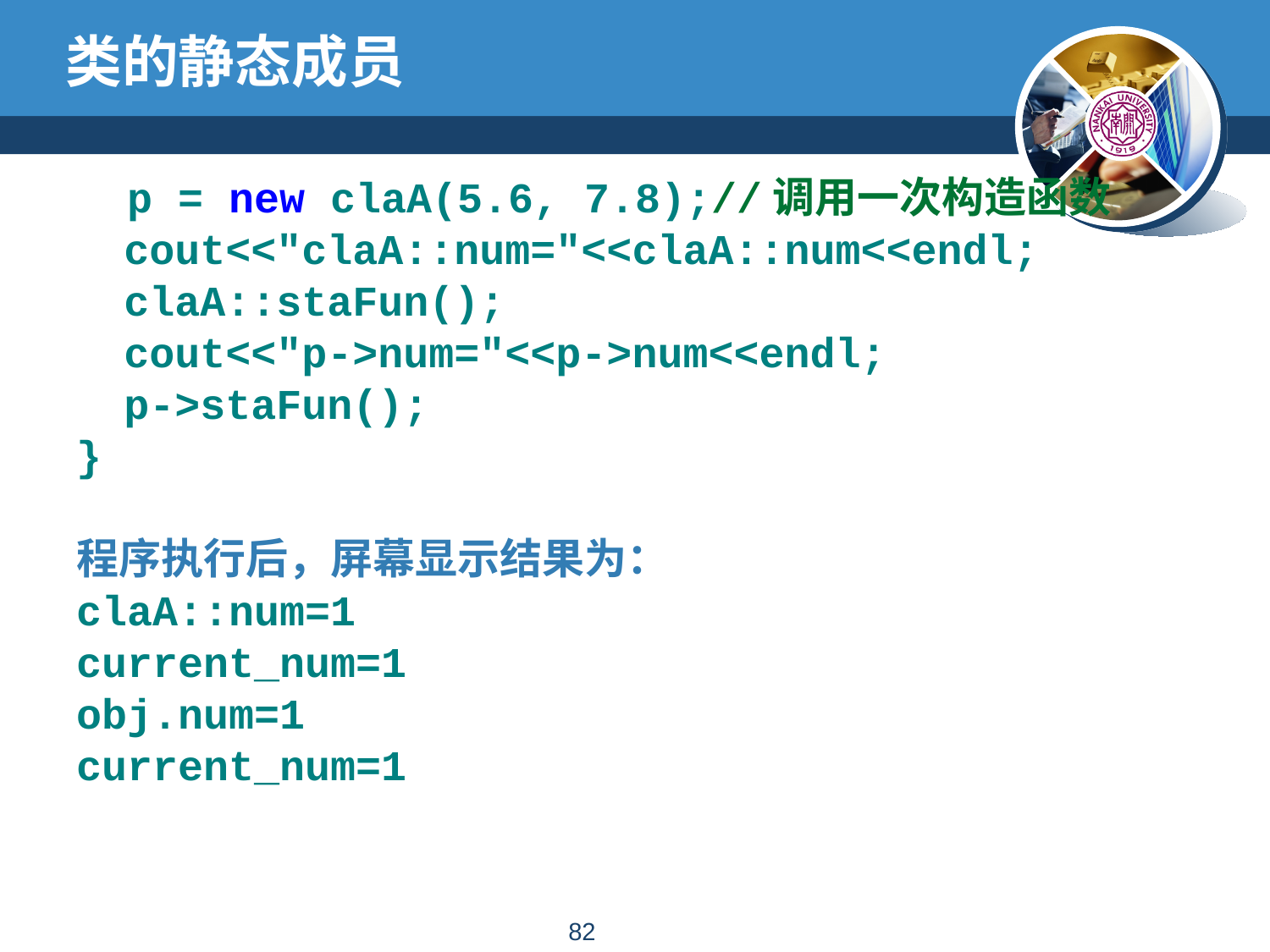

# 类的静态成员
  p = new claA(5.6, 7.8);//调用一次构造函数
	cout<<"claA::num="<<claA::num<<endl;
	claA::staFun();
	cout<<"p->num="<<p->num<<endl;
	p->staFun();
}

程序执行后，屏幕显示结果为：
claA::num=1
current_num=1
obj.num=1
current_num=1
82